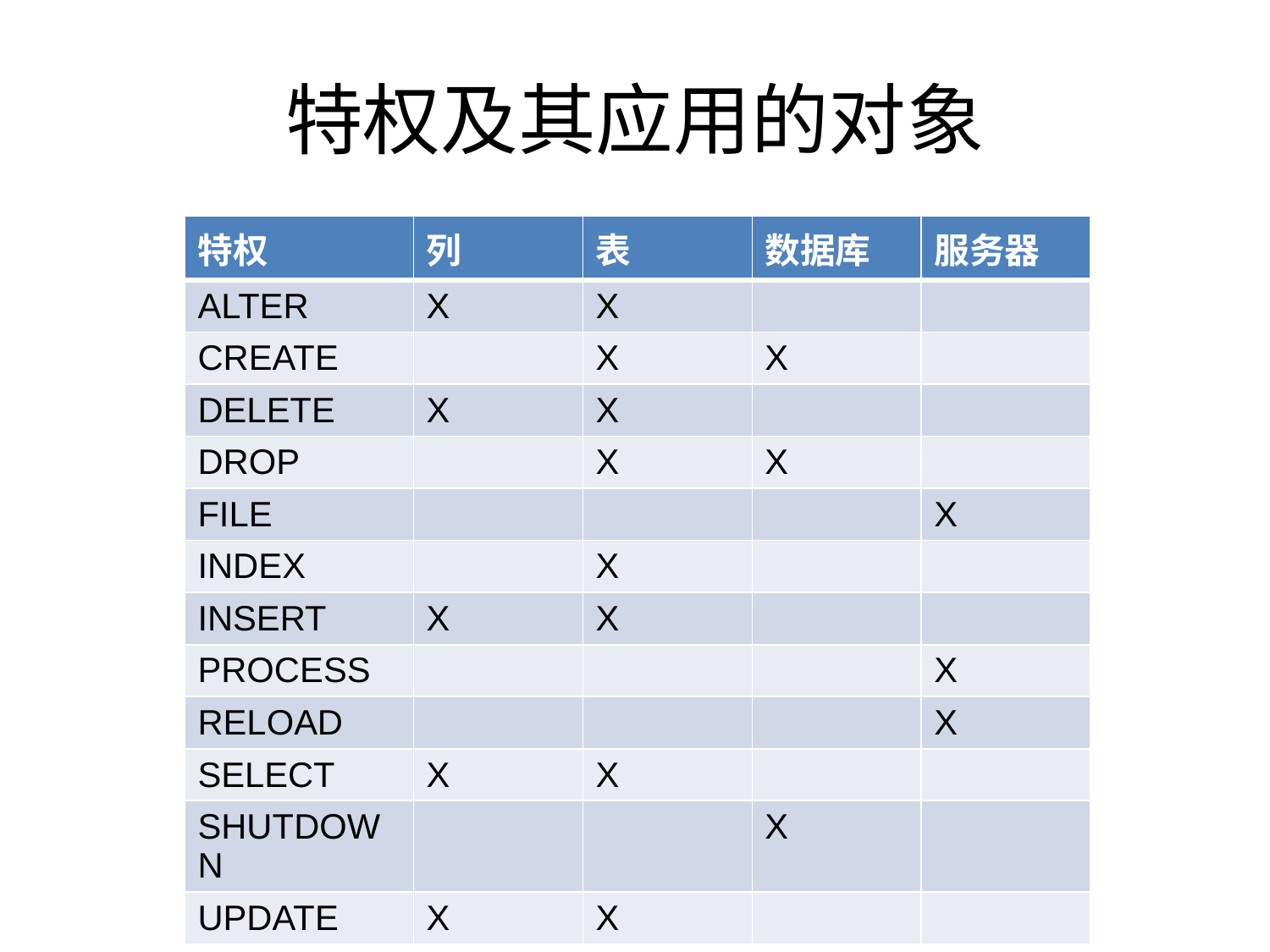

# 特权及其应用的对象
| 特权 | 列 | 表 | 数据库 | 服务器 |
| --- | --- | --- | --- | --- |
| ALTER | X | X |  |  |
| CREATE |  | X | X |  |
| DELETE | X | X |  |  |
| DROP |  | X | X |  |
| FILE |  |  |  | X |
| INDEX |  | X |  |  |
| INSERT | X | X |  |  |
| PROCESS |  |  |  | X |
| RELOAD |  |  |  | X |
| SELECT | X | X |  |  |
| SHUTDOWN |  |  | X |  |
| UPDATE | X | X |  |  |